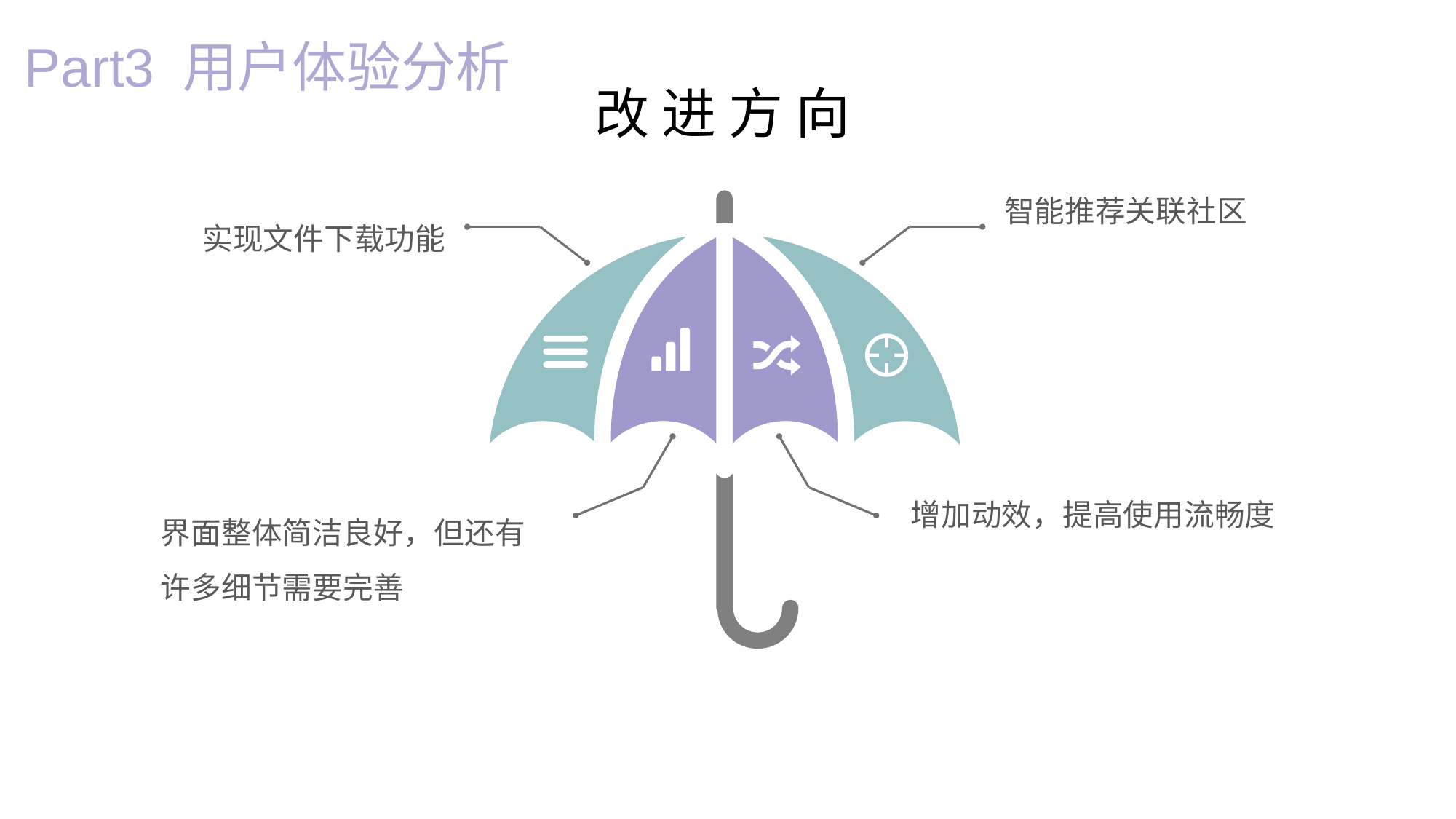

Part3 用户体验分析
 改 进 方 向
智能推荐关联社区

实现文件下载功能
界面整体简洁良好，但还有许多细节需要完善
增加动效，提高使用流畅度